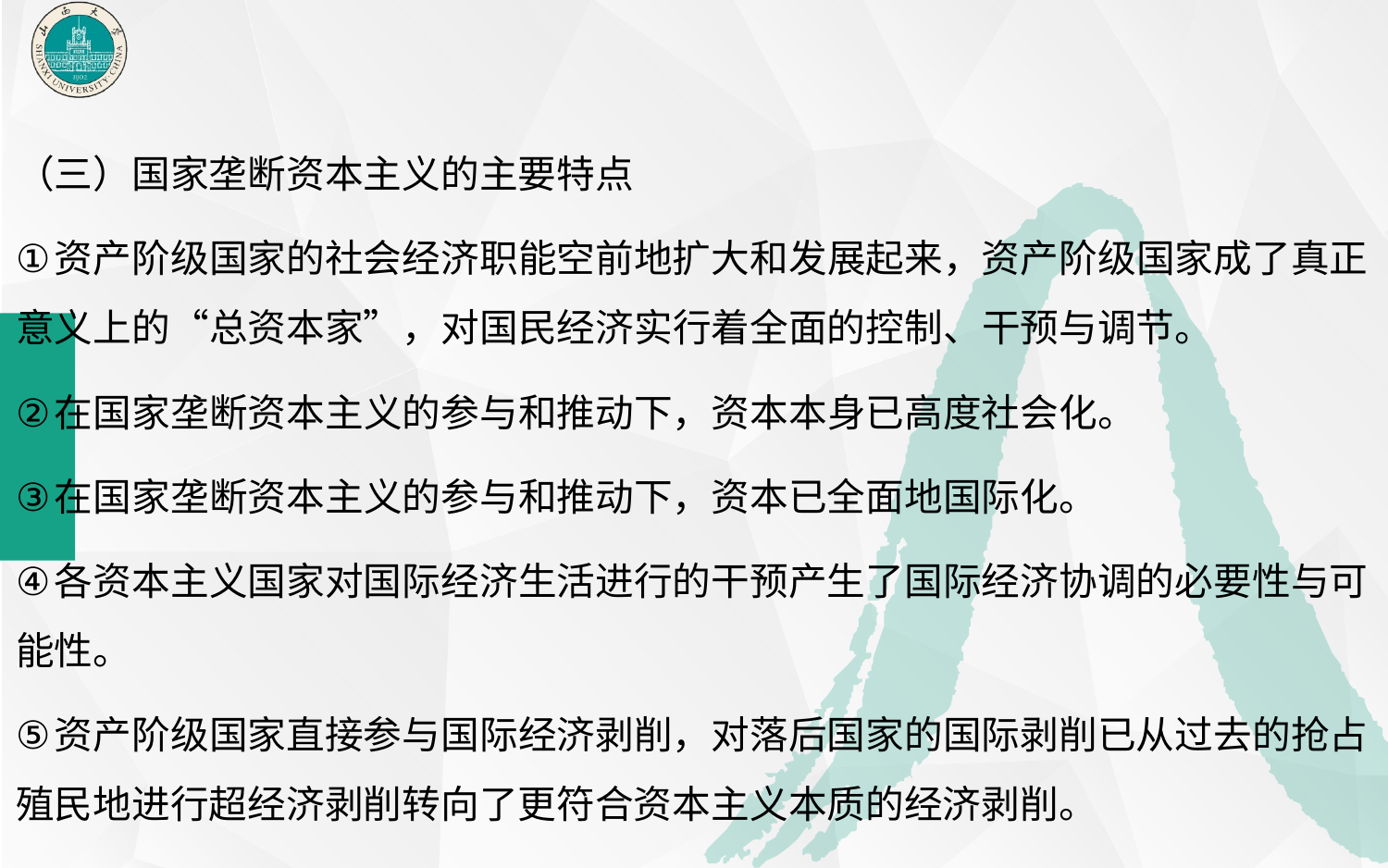

（三）国家垄断资本主义的主要特点
资产阶级国家的社会经济职能空前地扩大和发展起来，资产阶级国家成了真正意义上的“总资本家”，对国民经济实行着全面的控制、干预与调节。
在国家垄断资本主义的参与和推动下，资本本身已高度社会化。
在国家垄断资本主义的参与和推动下，资本已全面地国际化。
各资本主义国家对国际经济生活进行的干预产生了国际经济协调的必要性与可能性。
资产阶级国家直接参与国际经济剥削，对落后国家的国际剥削已从过去的抢占殖民地进行超经济剥削转向了更符合资本主义本质的经济剥削。